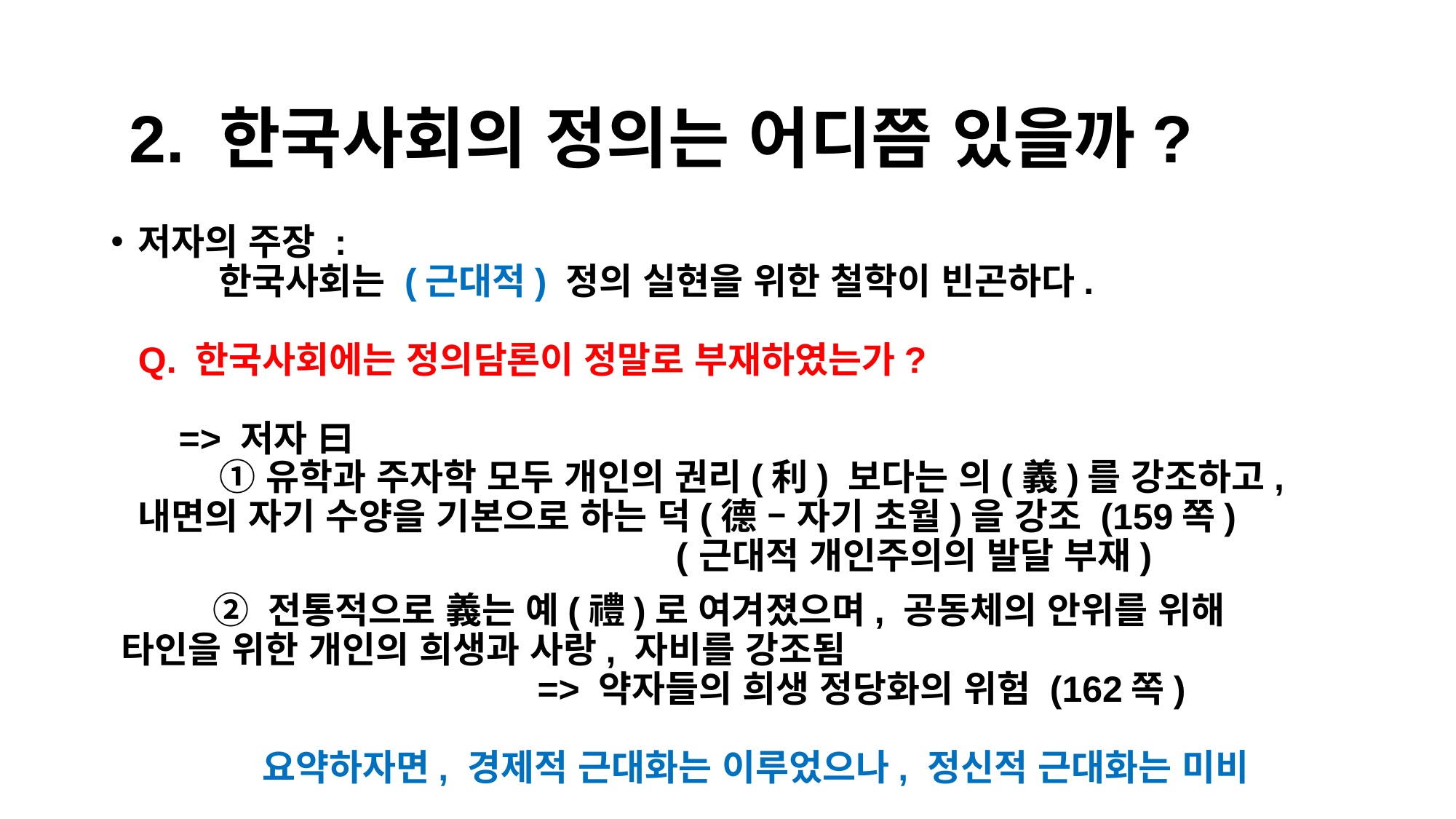

2. 한국사회의 정의는 어디쯤 있을까?
저자의 주장 :
       한국사회는 (근대적) 정의 실현을 위한 철학이 빈곤하다.
Q. 한국사회에는 정의담론이 정말로 부재하였는가?
    => 저자 曰
        ① 유학과 주자학 모두 개인의 권리(利) 보다는 의(義)를 강조하고, 내면의 자기 수양을 기본으로 하는 덕(德 – 자기 초월)을 강조 (159쪽)
                                                     (근대적 개인주의의 발달 부재)
          ② 전통적으로 義는 예(禮)로 여겨졌으며, 공동체의 안위를 위해
 타인을 위한 개인의 희생과 사랑, 자비를 강조됨
                                         => 약자들의 희생 정당화의 위험 (162쪽)
              요약하자면, 경제적 근대화는 이루었으나, 정신적 근대화는 미비